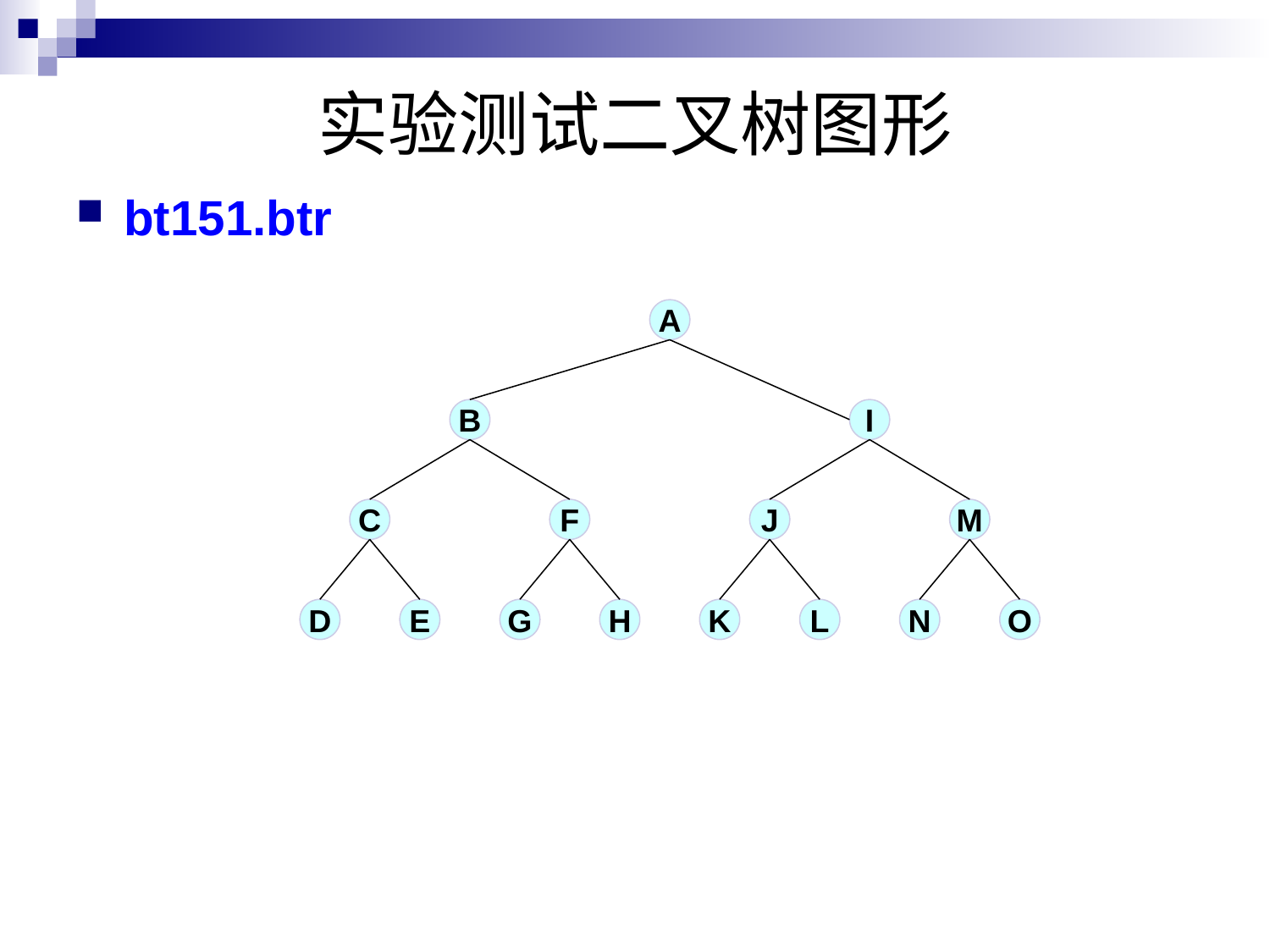

# 实验测试二叉树图形
bt151.btr
A
B
I
C
F
J
M
D
E
G
H
K
L
N
O